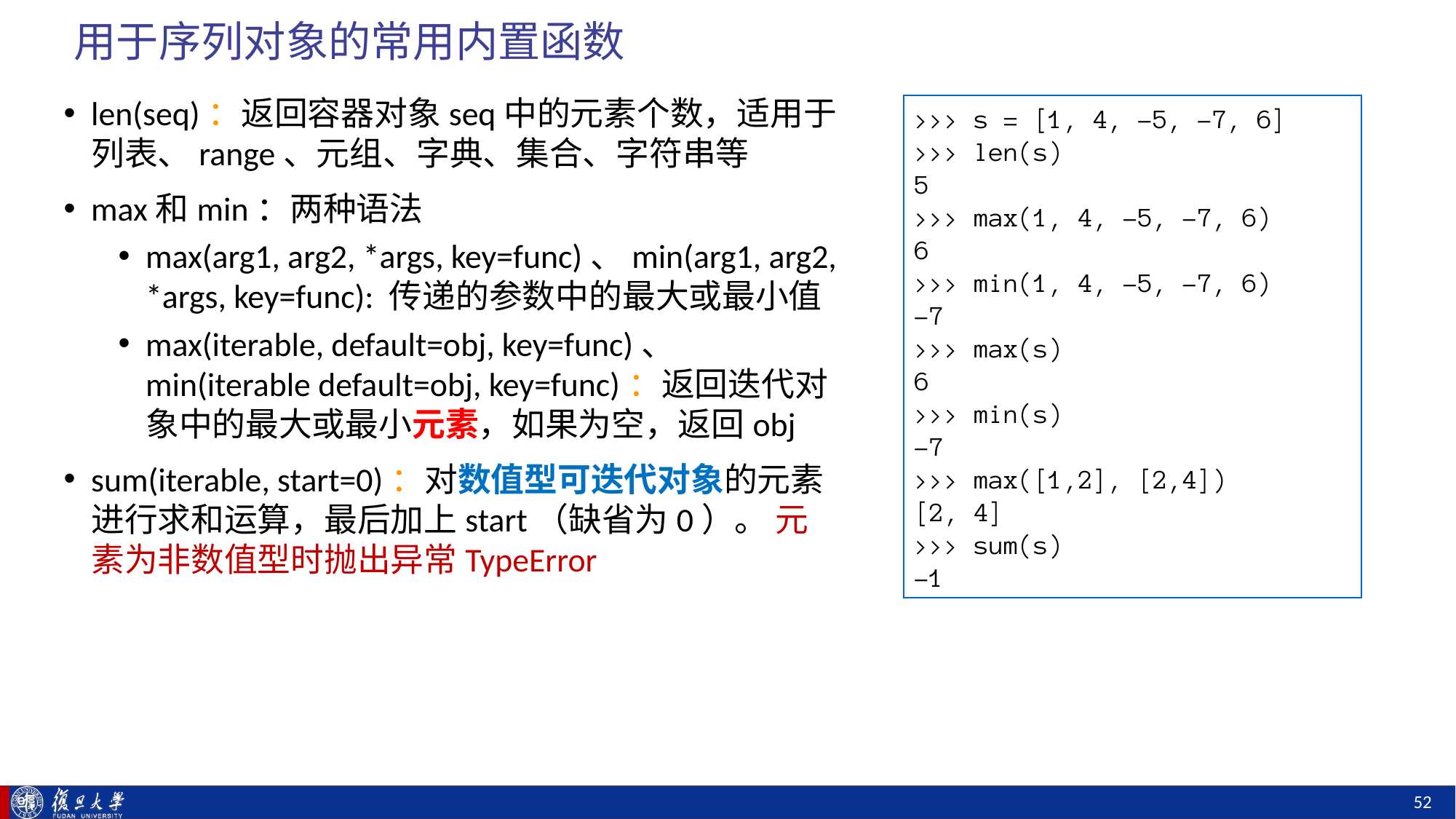

# 用于序列对象的常用内置函数
len(seq)：返回容器对象seq中的元素个数，适用于列表、range、元组、字典、集合、字符串等
max和min：两种语法
max(arg1, arg2, *args, key=func)、min(arg1, arg2, *args, key=func): 传递的参数中的最大或最小值
max(iterable, default=obj, key=func)、 min(iterable default=obj, key=func)：返回迭代对象中的最大或最小元素，如果为空，返回obj
sum(iterable, start=0)：对数值型可迭代对象的元素进行求和运算，最后加上start（缺省为0）。 元素为非数值型时抛出异常TypeError

>>> s = [1, 4, -5, -7, 6]
>>> len(s)
5
>>> max(1, 4, -5, -7, 6)
6
>>> min(1, 4, -5, -7, 6)
-7
>>> max(s)
6
>>> min(s)
-7
>>> max([1,2], [2,4])
[2, 4]
>>> sum(s)
-1